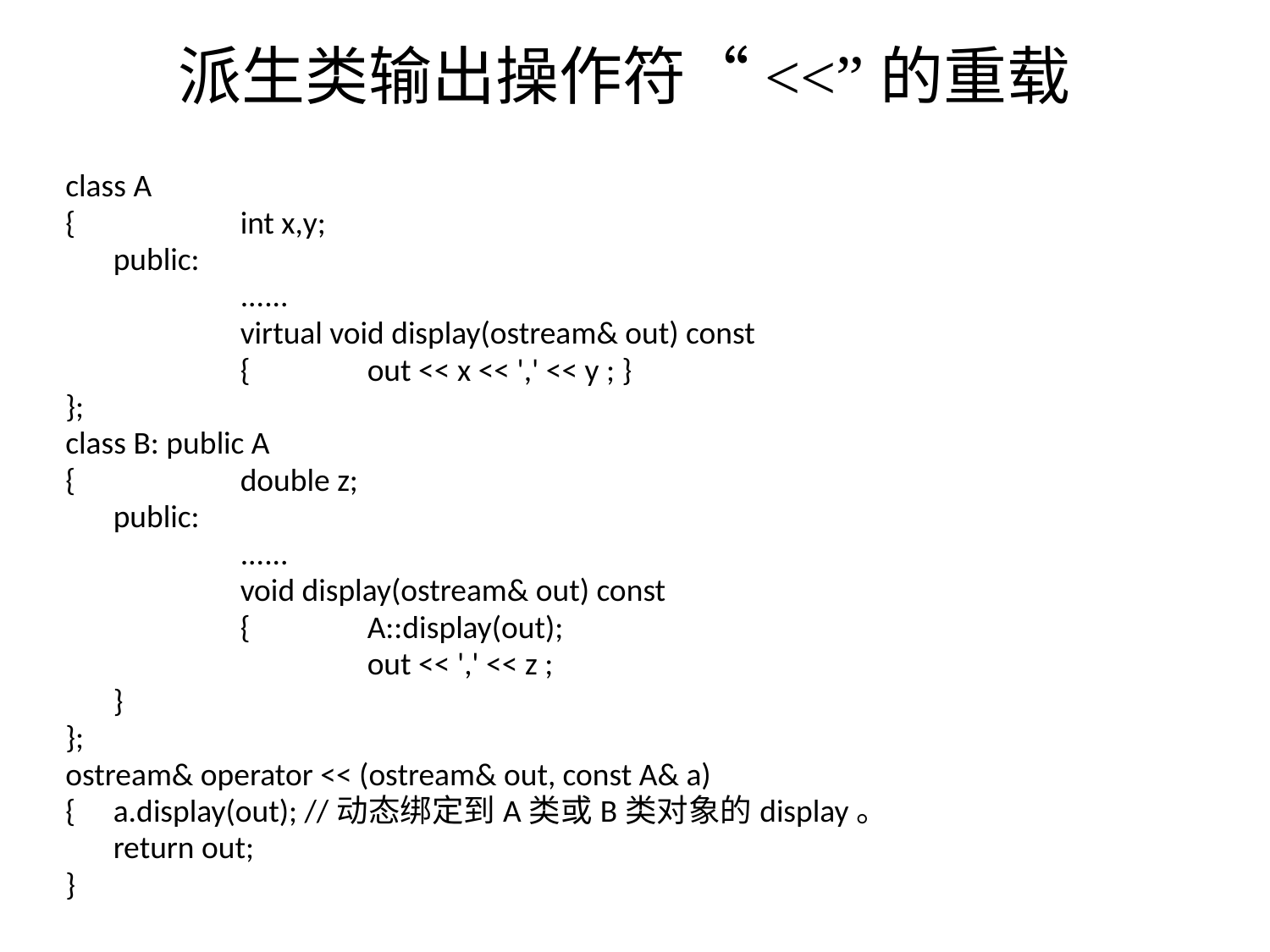

# 派生类输出操作符“<<”的重载
class A
{		int x,y;
	public:
		......
		virtual void display(ostream& out) const
		{	out << x << ',' << y ; }
};
class B: public A
{		double z;
	public:
		......
		void display(ostream& out) const
		{	A::display(out);
			out << ',' << z ;
   	}
};
ostream& operator << (ostream& out, const A& a)
{	a.display(out); //动态绑定到A类或B类对象的display。
	return out;
}